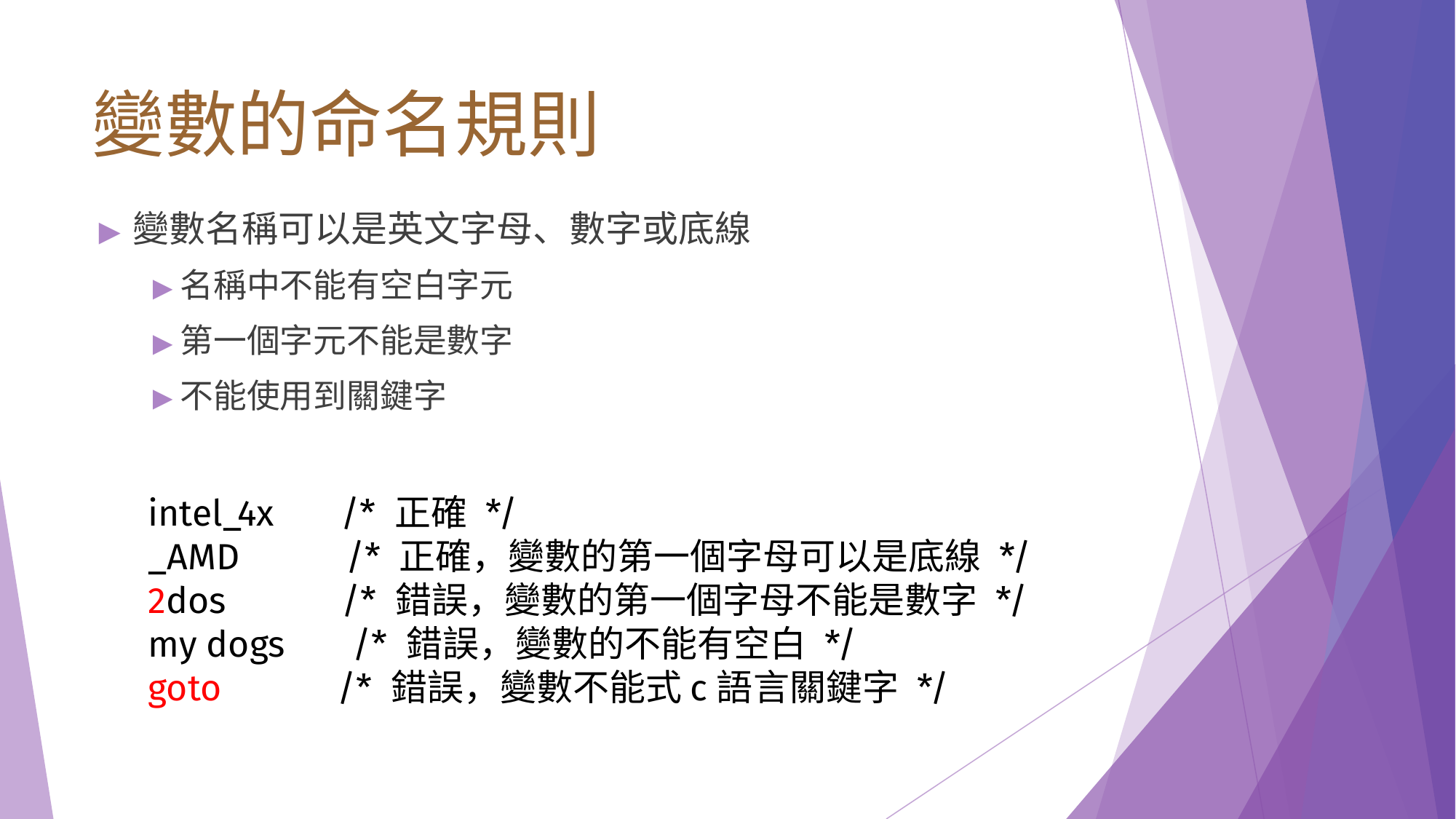

# 變數的命名規則
變數名稱可以是英⽂字⺟、數字或底線
名稱中不能有空白字元
第一個字元不能是數字
不能使⽤到關鍵字

intel_4x       /* 正確 */
_AMD           /* 正確，變數的第一個字母可以是底線 */
2dos            /* 錯誤，變數的第一個字母不能是數字 */
my dogs       /* 錯誤，變數的不能有空白 */
goto            /* 錯誤，變數不能式c語言關鍵字 */